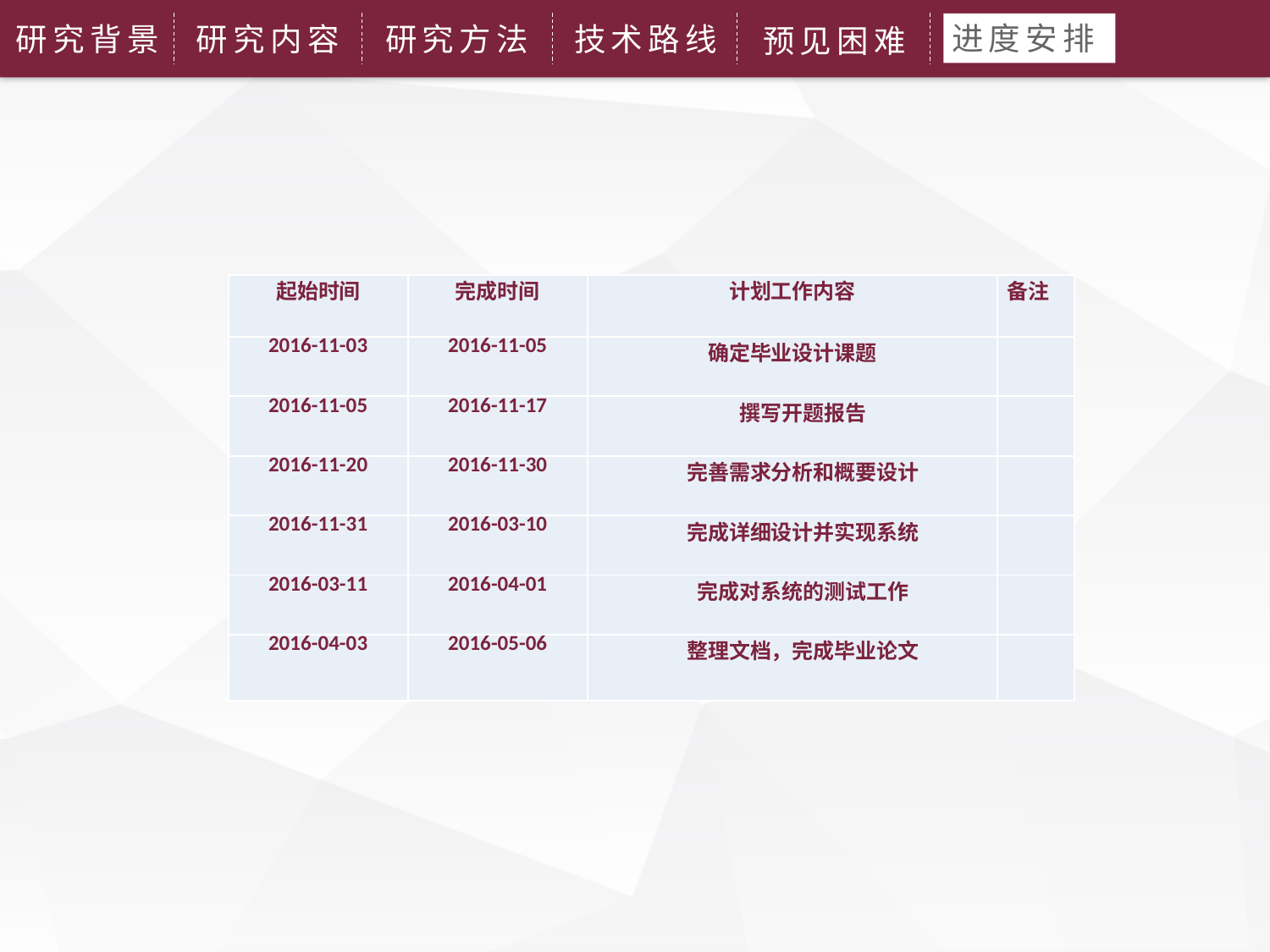

进度安排
研究背景
研究内容
研究方法
技术路线

预见困难
| 起始时间 | 完成时间 | 计划工作内容 | 备注 |
| --- | --- | --- | --- |
| 2016-11-03 | 2016-11-05 | 确定毕业设计课题 |  |
| 2016-11-05 | 2016-11-17 | 撰写开题报告 |  |
| 2016-11-20 | 2016-11-30 | 完善需求分析和概要设计 |  |
| 2016-11-31 | 2016-03-10 | 完成详细设计并实现系统 |  |
| 2016-03-11 | 2016-04-01 | 完成对系统的测试工作 |  |
| 2016-04-03 | 2016-05-06 | 整理文档，完成毕业论文 |  |